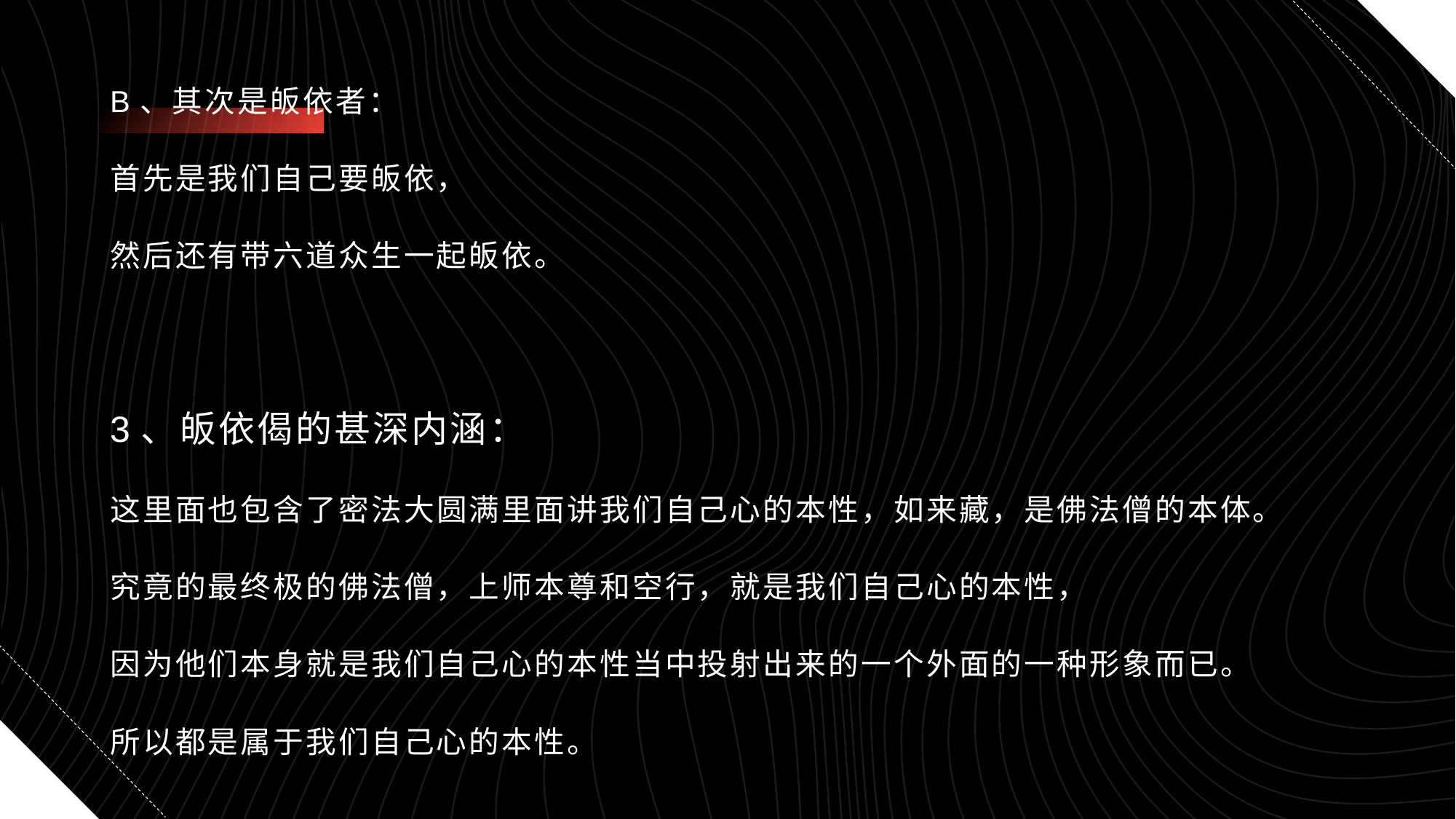

#
B、其次是皈依者：
首先是我们自己要皈依，
然后还有带六道众生一起皈依。

3、皈依偈的甚深内涵：
这里面也包含了密法大圆满里面讲我们自己心的本性，如来藏，是佛法僧的本体。
究竟的最终极的佛法僧，上师本尊和空行，就是我们自己心的本性，
因为他们本身就是我们自己心的本性当中投射出来的一个外面的一种形象而已。
所以都是属于我们自己心的本性。